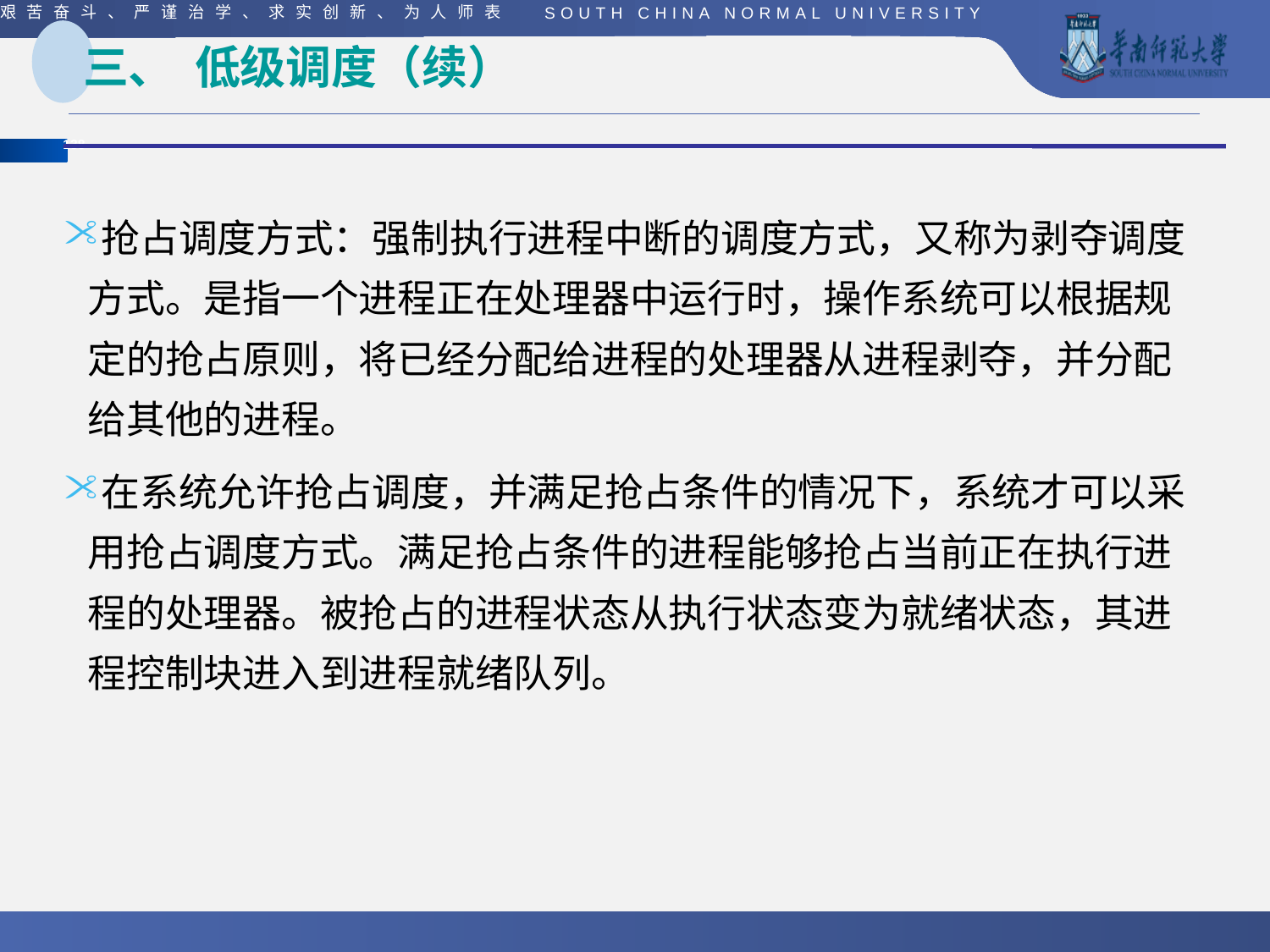

# 三、  低级调度（续）
抢占调度方式：强制执行进程中断的调度方式，又称为剥夺调度方式。是指一个进程正在处理器中运行时，操作系统可以根据规定的抢占原则，将已经分配给进程的处理器从进程剥夺，并分配给其他的进程。
在系统允许抢占调度，并满足抢占条件的情况下，系统才可以采用抢占调度方式。满足抢占条件的进程能够抢占当前正在执行进程的处理器。被抢占的进程状态从执行状态变为就绪状态，其进程控制块进入到进程就绪队列。

138